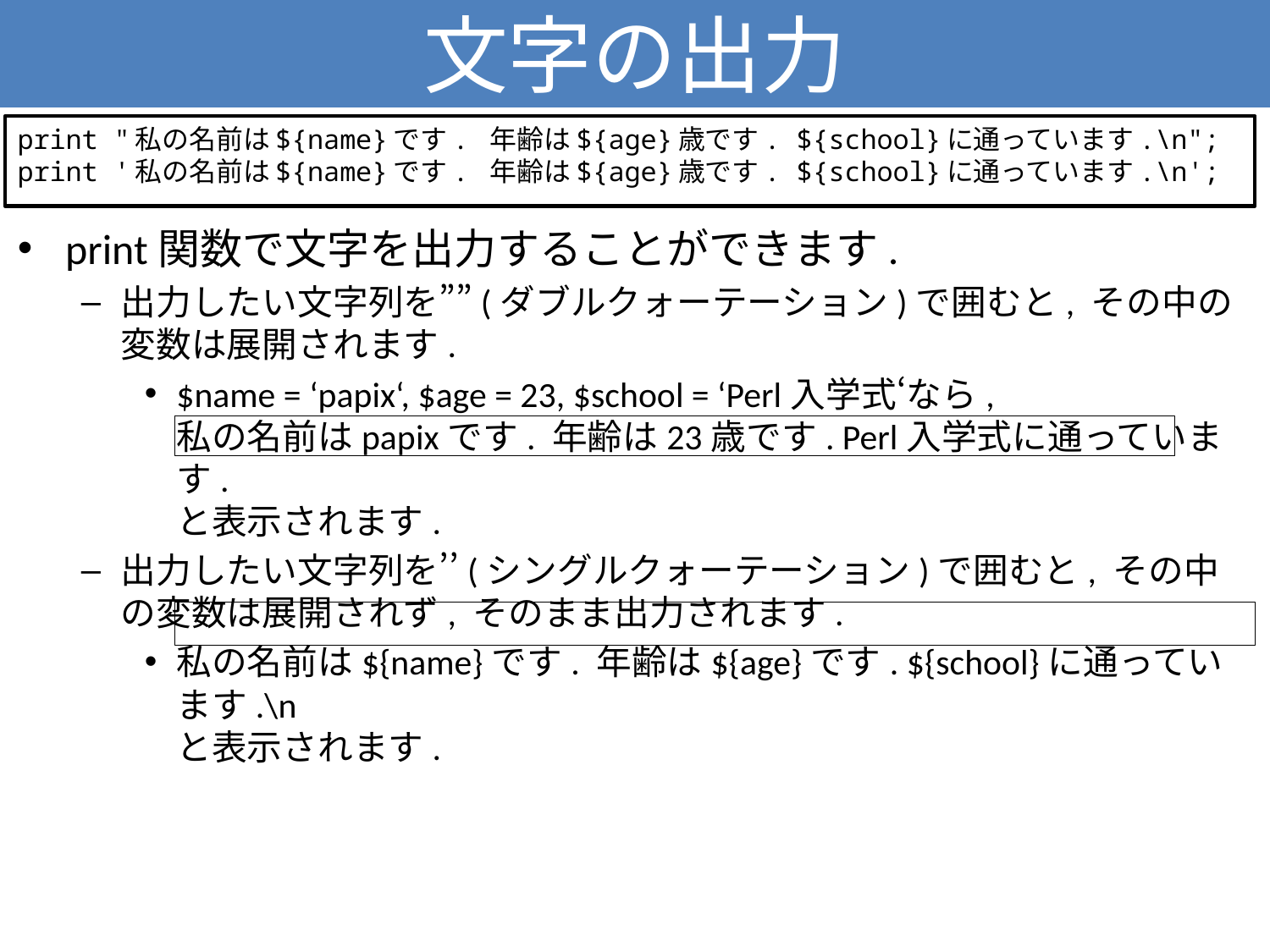

文字の出力
print "私の名前は${name}です. 年齢は${age}歳です. ${school}に通っています.\n";
print '私の名前は${name}です. 年齢は${age}歳です. ${school}に通っています.\n';
print関数で文字を出力することができます.
出力したい文字列を””(ダブルクォーテーション)で囲むと, その中の変数は展開されます.
$name = ‘papix‘, $age = 23, $school = ‘Perl入学式‘なら,
私の名前はpapixです. 年齢は23歳です. Perl入学式に通っています.
と表示されます.
出力したい文字列を’’(シングルクォーテーション)で囲むと, その中の変数は展開されず, そのまま出力されます.
私の名前は${name}です. 年齢は${age}です. ${school}に通っています.\n
と表示されます.